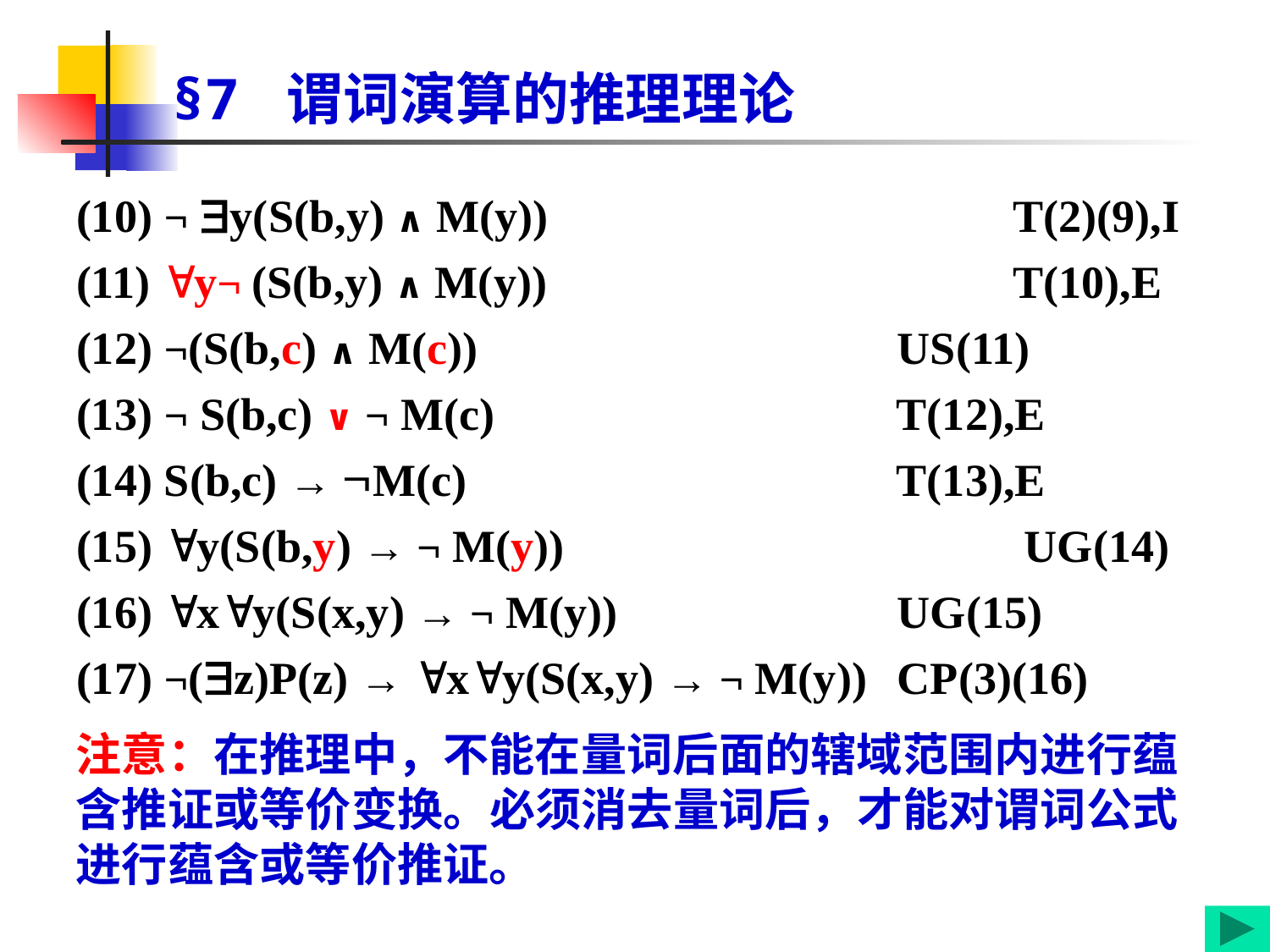

# §7 谓词演算的推理理论
(10) ¬ ∃y(S(b,y) ∧ M(y))				T(2)(9),I
(11) ∀y¬ (S(b,y) ∧ M(y))				T(10),E
(12) ¬(S(b,c) ∧ M(c))				 US(11)
(13) ¬ S(b,c) ∨ ¬ M(c)				 T(12),E
(14) S(b,c) → ¬M(c)				 T(13),E
(15) ∀y(S(b,y) → ¬ M(y))				 UG(14)
(16) ∀x∀y(S(x,y) → ¬ M(y))			 UG(15)
(17) ¬(∃z)P(z) → ∀x∀y(S(x,y) → ¬ M(y)) 	 CP(3)(16)
注意：在推理中，不能在量词后面的辖域范围内进行蕴含推证或等价变换。必须消去量词后，才能对谓词公式进行蕴含或等价推证。
101